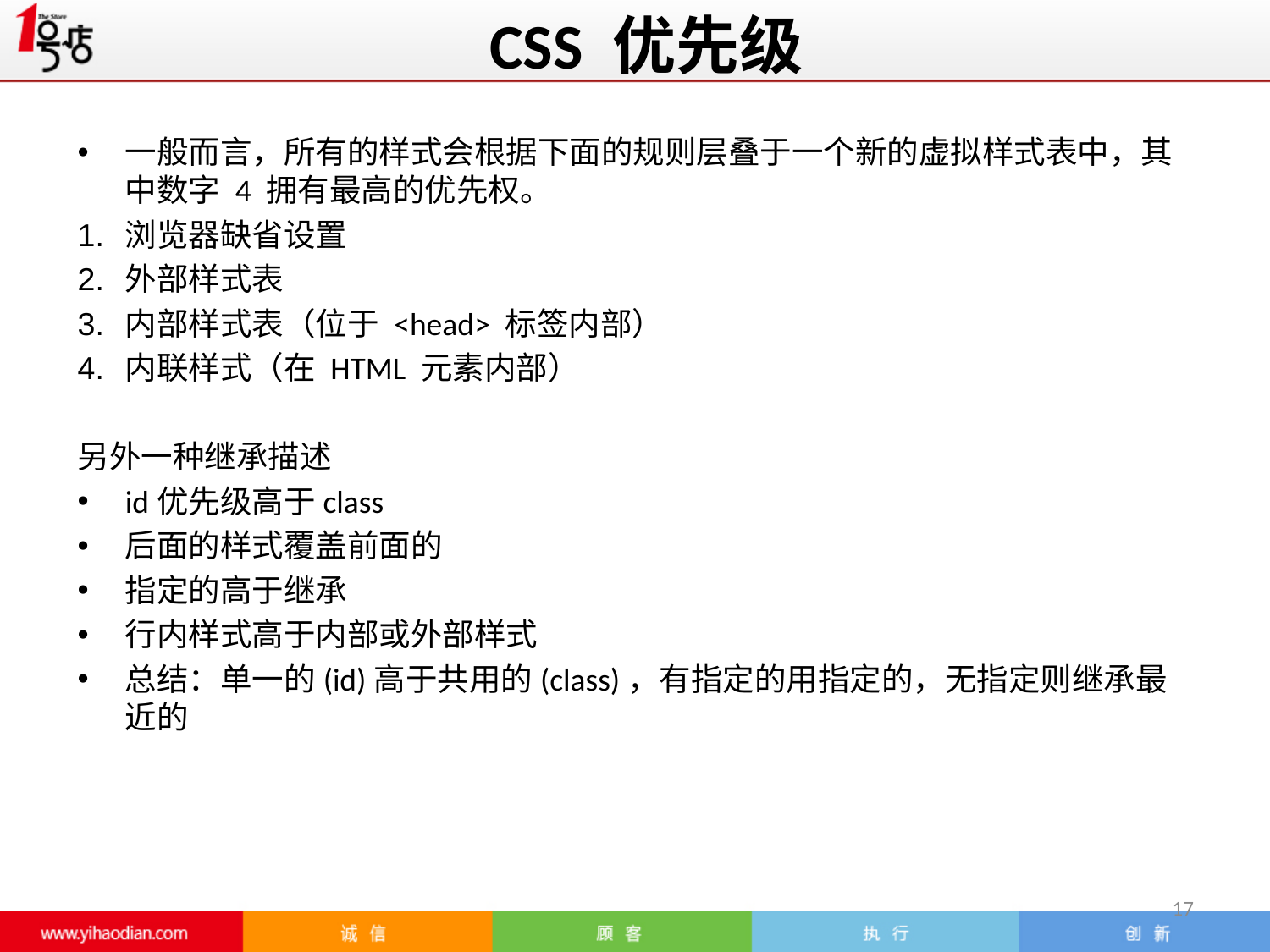

# CSS 优先级
一般而言，所有的样式会根据下面的规则层叠于一个新的虚拟样式表中，其中数字 4 拥有最高的优先权。
浏览器缺省设置
外部样式表
内部样式表（位于 <head> 标签内部）
内联样式（在 HTML 元素内部）

另外一种继承描述
id优先级高于class
后面的样式覆盖前面的
指定的高于继承
行内样式高于内部或外部样式
总结：单一的(id)高于共用的(class)，有指定的用指定的，无指定则继承最近的

17